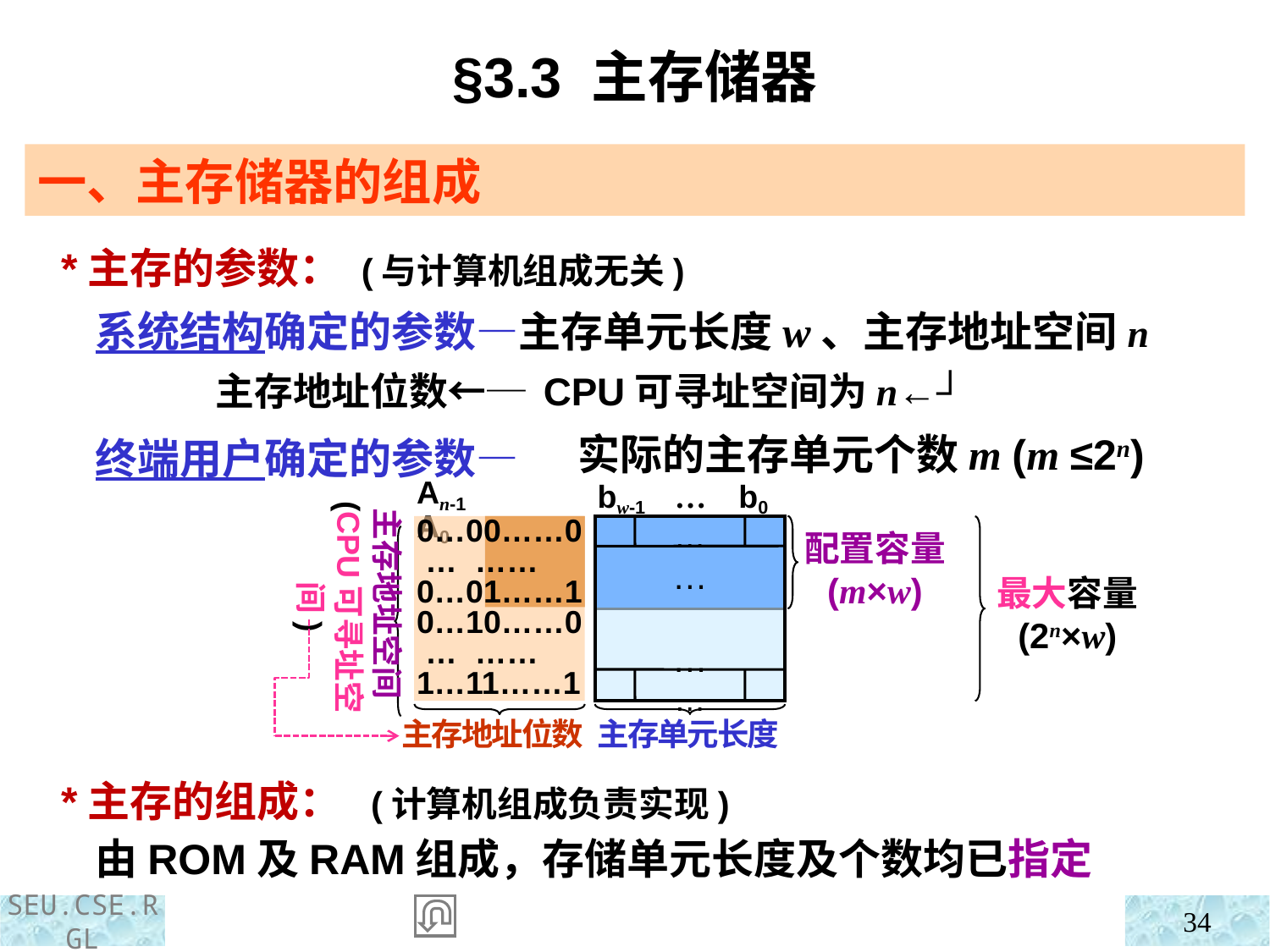

§3.3 主存储器
一、主存储器的组成
  *主存的参数： (与计算机组成无关)
     系统结构确定的参数—主存单元长度w、主存地址空间n
                   主存地址位数←─ CPU可寻址空间为n←┘
     终端用户确定的参数—
实际的主存单元个数m (m ≤2n)
An-1           A0
bw-1    …    b0
主存地址空间
(CPU可寻址空间)

0…00……0
 …  ……
0…01……1 0…10……0
 …  ……
1…11……1
…
…

…
…

最大容量
(2n×w)

主存地址位数
主存单元长度

配置容量
(m×w)
  *主存的组成：  (计算机组成负责实现)
     由ROM及RAM组成，存储单元长度及个数均已指定

34